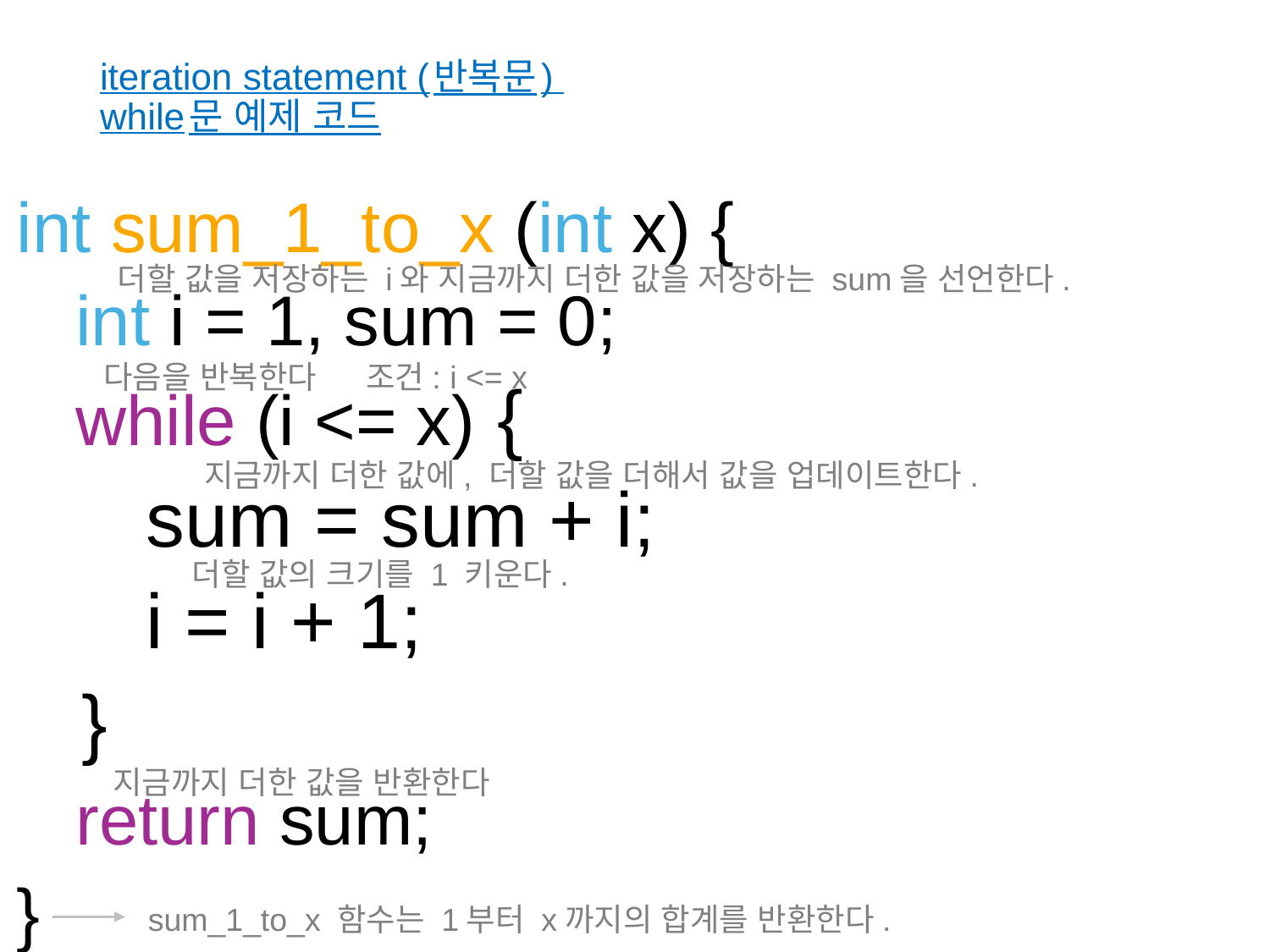

# iteration statement (반복문) while문 예제 코드
int sum_1_to_x (int x) {
   int i = 1, sum = 0;
   while (i <= x) {
      sum = sum + i;
      i = i + 1;
   }
   return sum;
}
더할 값을 저장하는 i와 지금까지 더한 값을 저장하는 sum을 선언한다.
다음을 반복한다
조건: i <= x
지금까지 더한 값에, 더할 값을 더해서 값을 업데이트한다.
더할 값의 크기를 1 키운다.
지금까지 더한 값을 반환한다
sum_1_to_x 함수는 1부터 x까지의 합계를 반환한다.